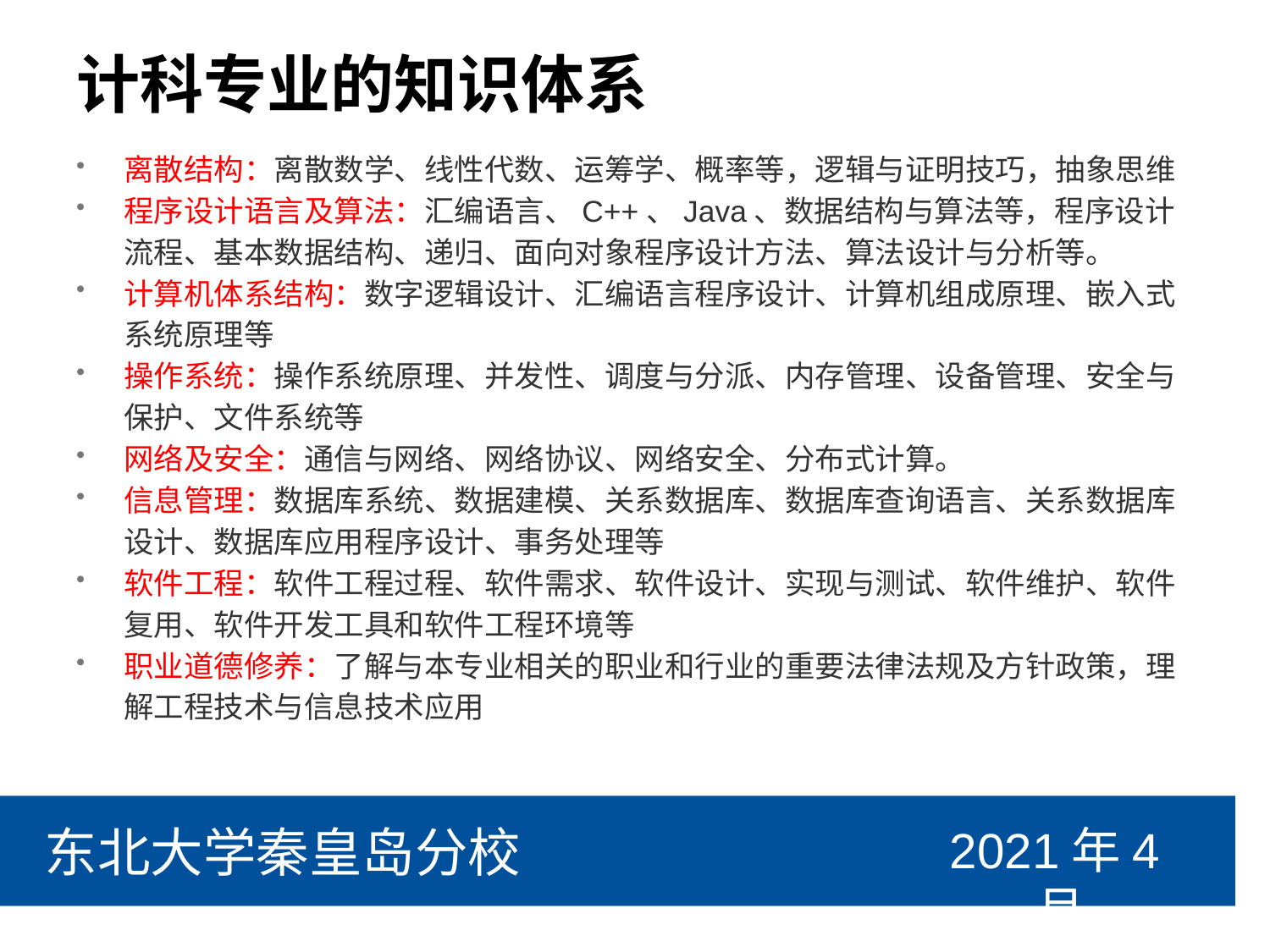

# 计科专业的知识体系
离散结构：离散数学、线性代数、运筹学、概率等，逻辑与证明技巧，抽象思维
程序设计语言及算法：汇编语言、C++、Java、数据结构与算法等，程序设计流程、基本数据结构、递归、面向对象程序设计方法、算法设计与分析等。
计算机体系结构：数字逻辑设计、汇编语言程序设计、计算机组成原理、嵌入式系统原理等
操作系统：操作系统原理、并发性、调度与分派、内存管理、设备管理、安全与保护、文件系统等
网络及安全：通信与网络、网络协议、网络安全、分布式计算。
信息管理：数据库系统、数据建模、关系数据库、数据库查询语言、关系数据库设计、数据库应用程序设计、事务处理等
软件工程：软件工程过程、软件需求、软件设计、实现与测试、软件维护、软件复用、软件开发工具和软件工程环境等
职业道德修养：了解与本专业相关的职业和行业的重要法律法规及方针政策，理解工程技术与信息技术应用